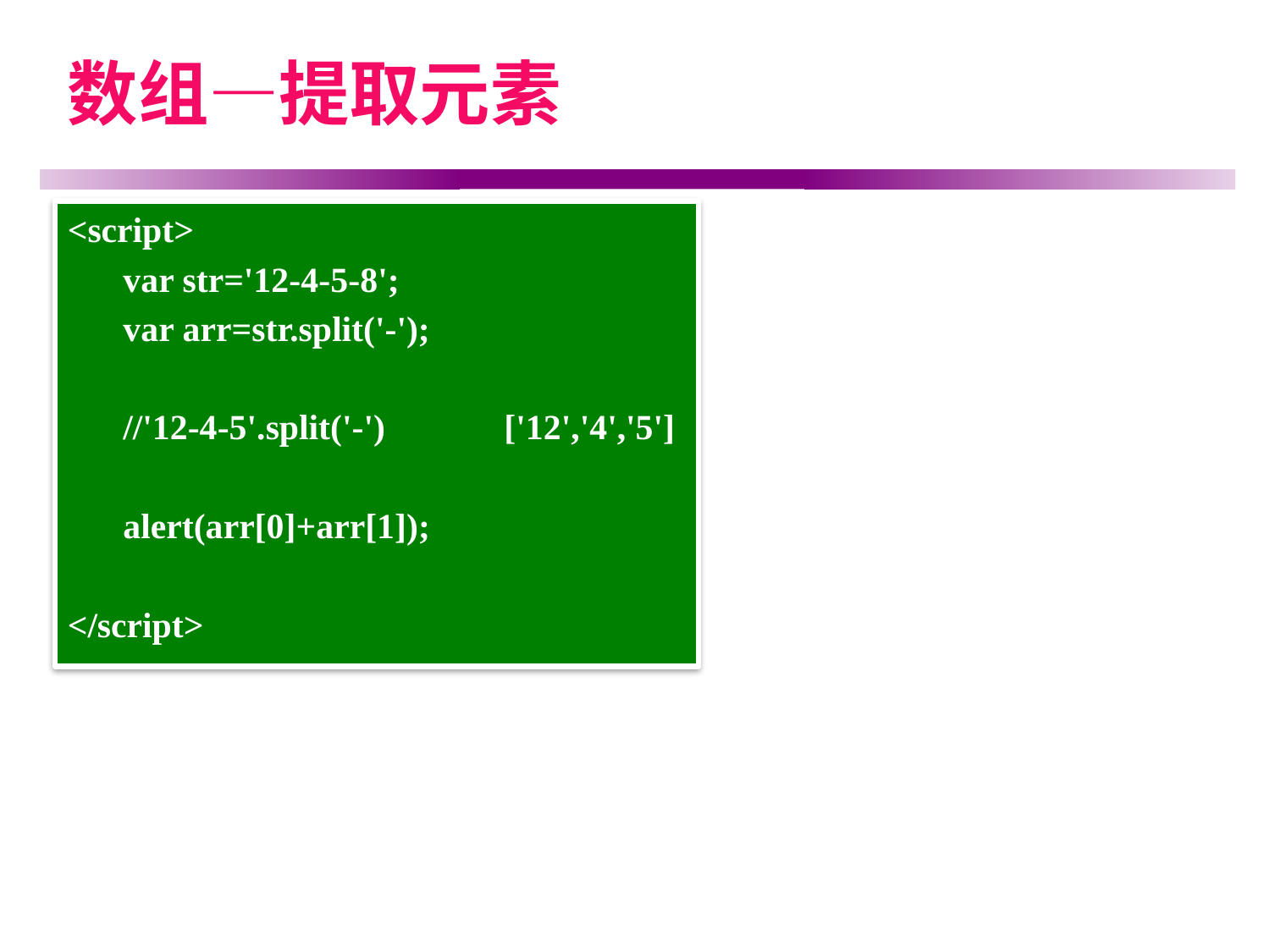

# 数组—提取元素
<script>
var str='12-4-5-8';
var arr=str.split('-');

//'12-4-5'.split('-')	['12','4','5']

alert(arr[0]+arr[1]);

</script>